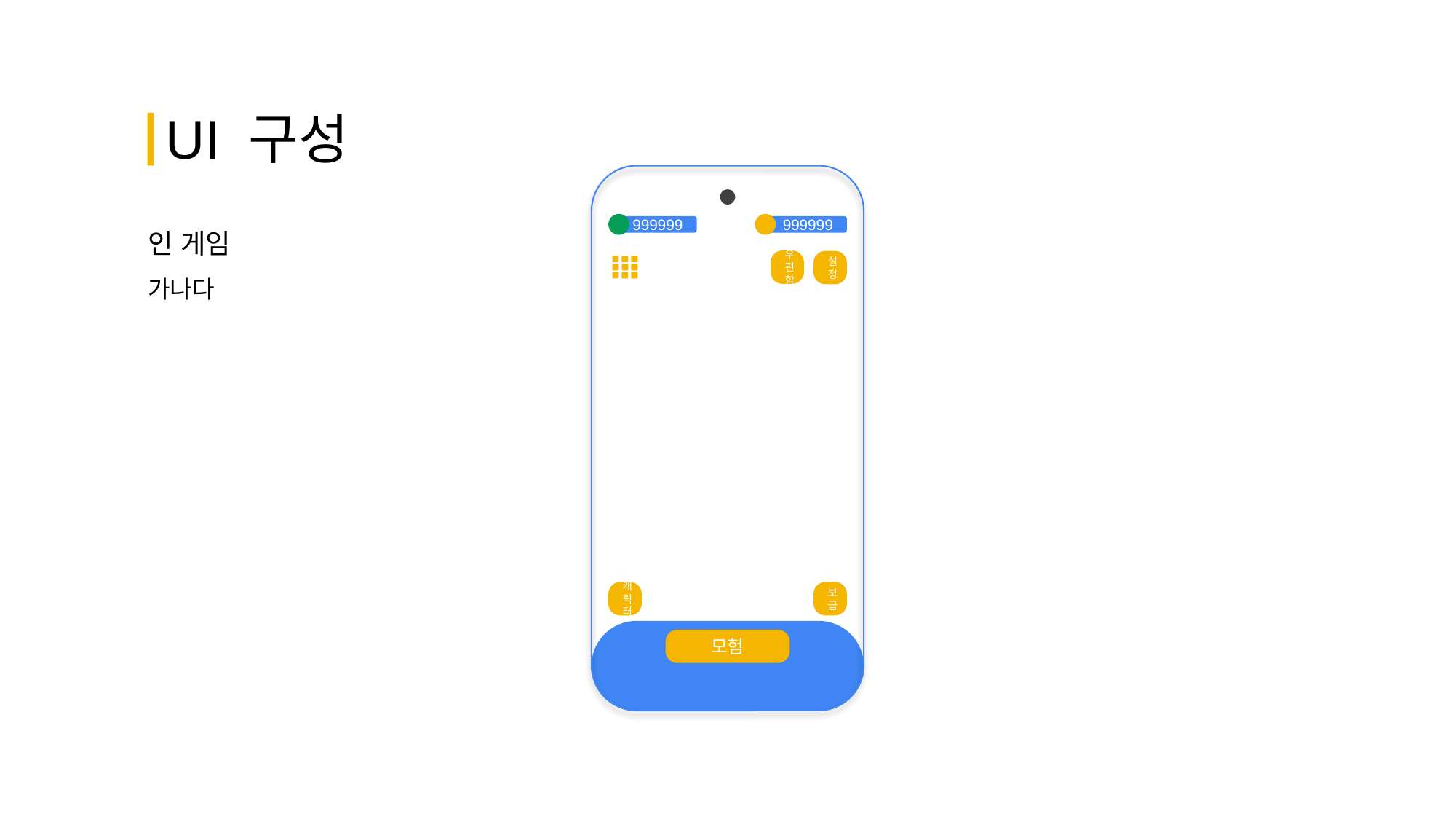

UI 구성

인 게임
가나다

999999

999999
우편함
설정

캐릭터
보급

모험